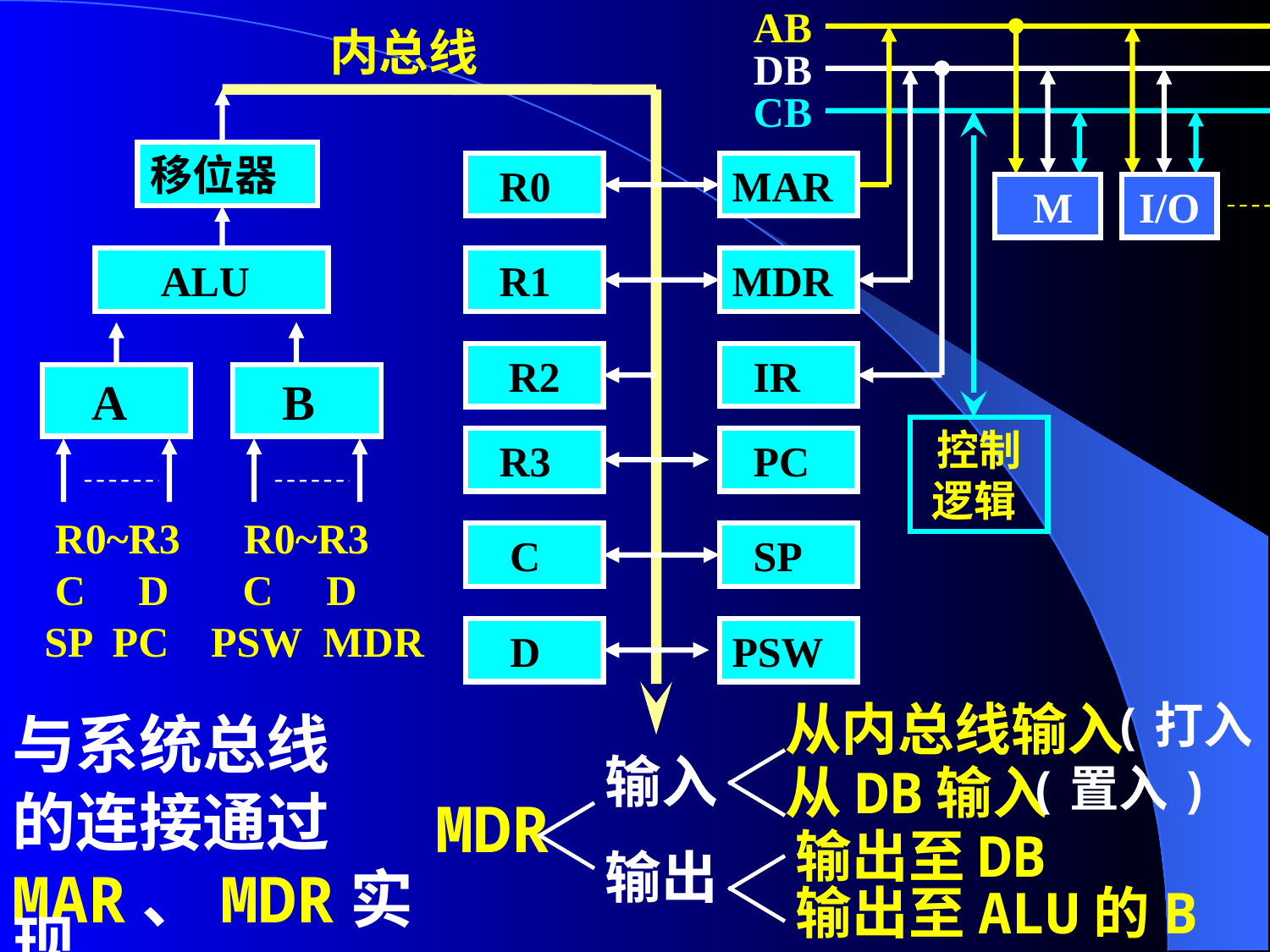

AB
内总线

DB

CB

移位器
  R0
MAR
 M
I/O

     ALU

  R1
MDR

R2
  IR
   A
   B

控制逻辑
  R3
  PC

    R0~R3      R0~R3
    C     D       C     D
   SP  PC    PSW  MDR
   C
  SP

   D
PSW

从内总线输入
(打入)
与系统总线
的连接通过
MAR、MDR实现。
输入

从DB输入
(置入)
MDR

输出至DB
输出

输出至ALU的B门